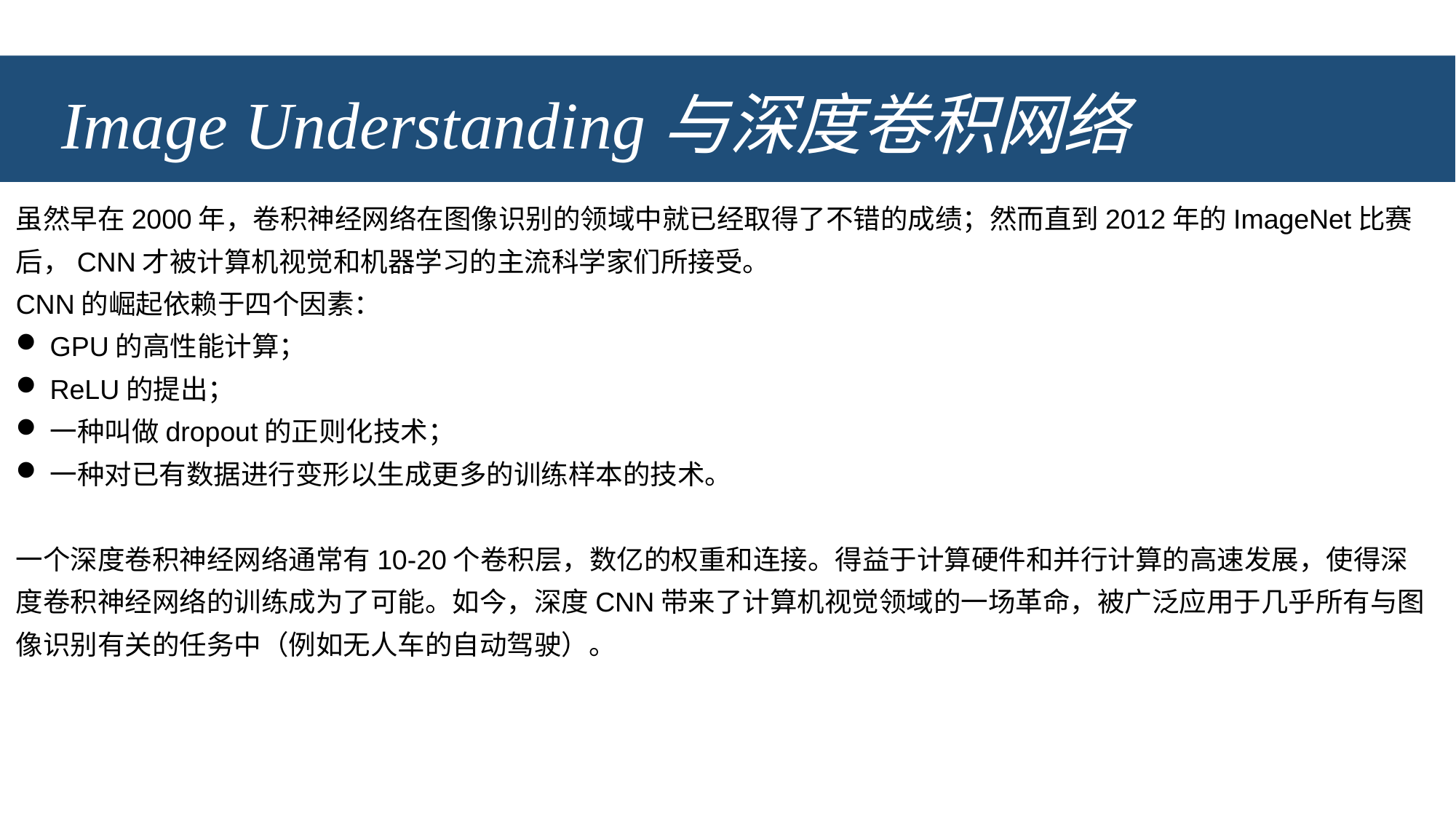

# Image Understanding与深度卷积网络

虽然早在2000年，卷积神经网络在图像识别的领域中就已经取得了不错的成绩；然而直到2012年的ImageNet比赛后，CNN才被计算机视觉和机器学习的主流科学家们所接受。
CNN的崛起依赖于四个因素：
GPU的高性能计算；
ReLU的提出；
一种叫做dropout的正则化技术；
一种对已有数据进行变形以生成更多的训练样本的技术。

一个深度卷积神经网络通常有10-20个卷积层，数亿的权重和连接。得益于计算硬件和并行计算的高速发展，使得深度卷积神经网络的训练成为了可能。如今，深度CNN带来了计算机视觉领域的一场革命，被广泛应用于几乎所有与图像识别有关的任务中（例如无人车的自动驾驶）。
：
是：